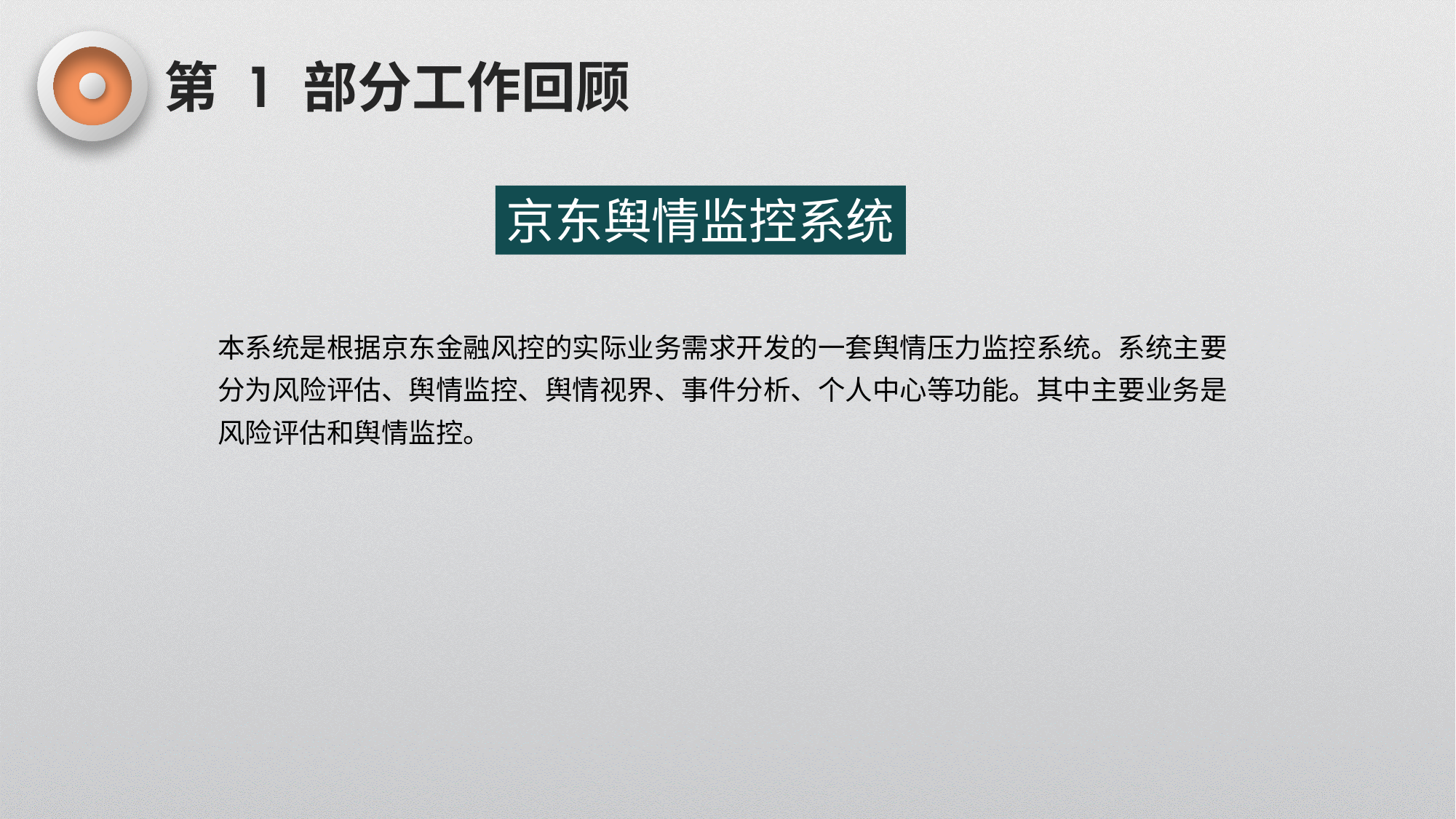

第 1 部分工作回顾
京东舆情监控系统
本系统是根据京东金融风控的实际业务需求开发的一套舆情压力监控系统。系统主要分为风险评估、舆情监控、舆情视界、事件分析、个人中心等功能。其中主要业务是风险评估和舆情监控。